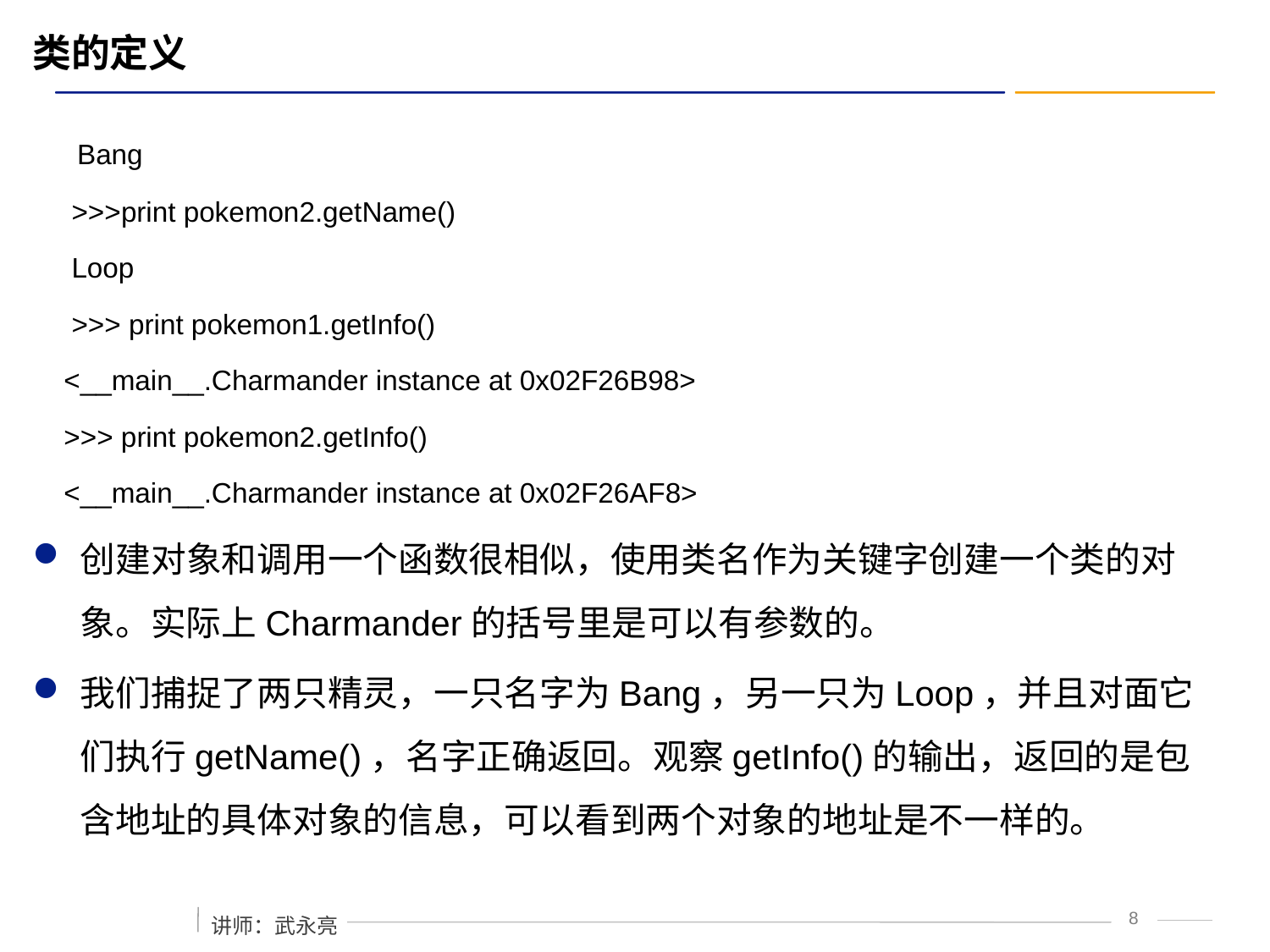

# 类的定义
     Bang
     >>>print pokemon2.getName()
     Loop
     >>> print pokemon1.getInfo()
    <__main__.Charmander instance at 0x02F26B98>
    >>> print pokemon2.getInfo()
    <__main__.Charmander instance at 0x02F26AF8>
创建对象和调用一个函数很相似，使用类名作为关键字创建一个类的对象。实际上Charmander的括号里是可以有参数的。
我们捕捉了两只精灵，一只名字为Bang，另一只为Loop，并且对面它们执行getName()，名字正确返回。观察getInfo()的输出，返回的是包含地址的具体对象的信息，可以看到两个对象的地址是不一样的。